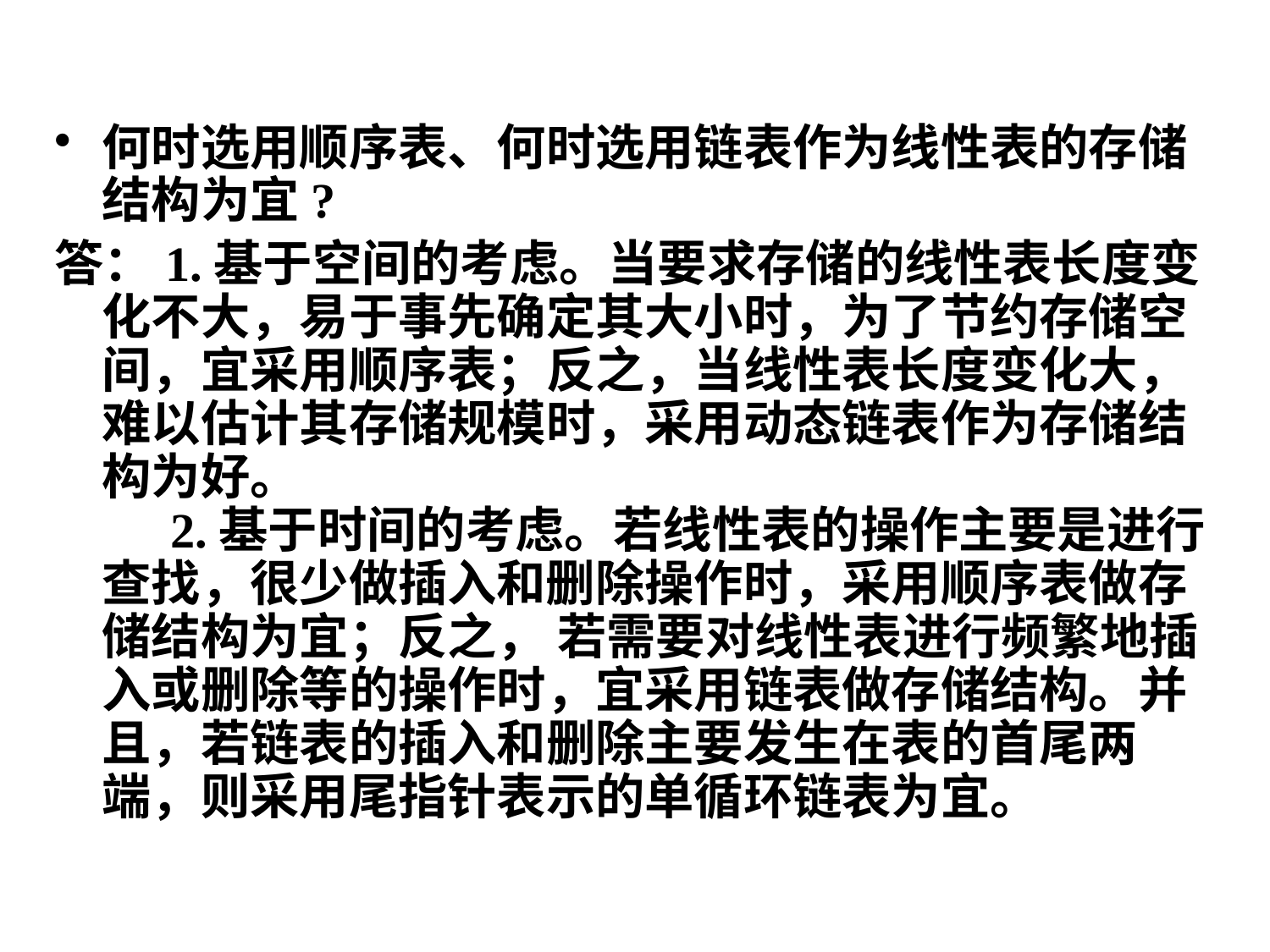

何时选用顺序表、何时选用链表作为线性表的存储结构为宜?
答：1.基于空间的考虑。当要求存储的线性表长度变化不大，易于事先确定其大小时，为了节约存储空间，宜采用顺序表；反之，当线性表长度变化大，难以估计其存储规模时，采用动态链表作为存储结构为好。
     2.基于时间的考虑。若线性表的操作主要是进行查找，很少做插入和删除操作时，采用顺序表做存储结构为宜；反之， 若需要对线性表进行频繁地插入或删除等的操作时，宜采用链表做存储结构。并且，若链表的插入和删除主要发生在表的首尾两端，则采用尾指针表示的单循环链表为宜。